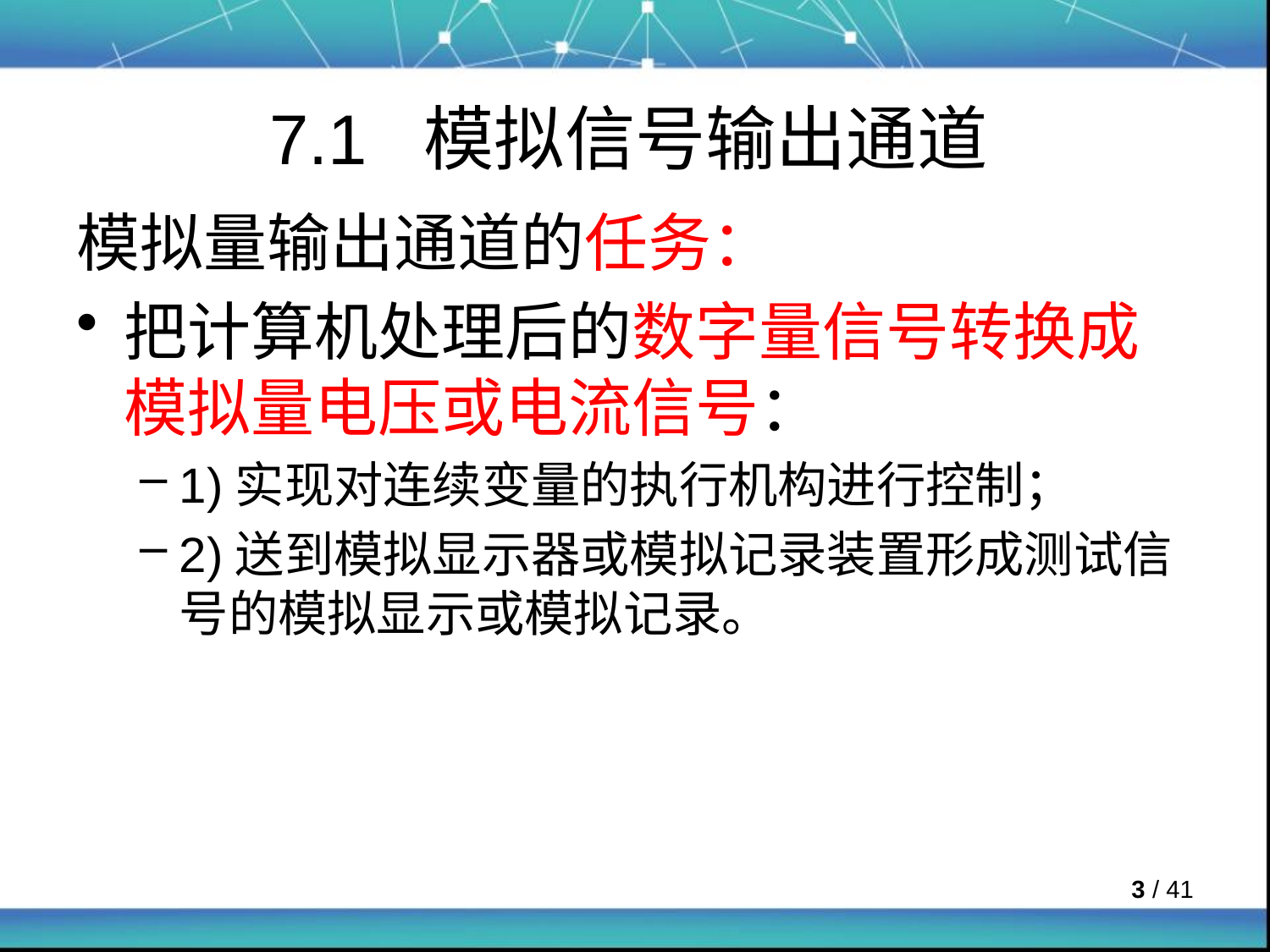

# 7.1  模拟信号输出通道
模拟量输出通道的任务：
把计算机处理后的数字量信号转换成模拟量电压或电流信号：
1)实现对连续变量的执行机构进行控制；
2)送到模拟显示器或模拟记录装置形成测试信号的模拟显示或模拟记录。
3 / 41